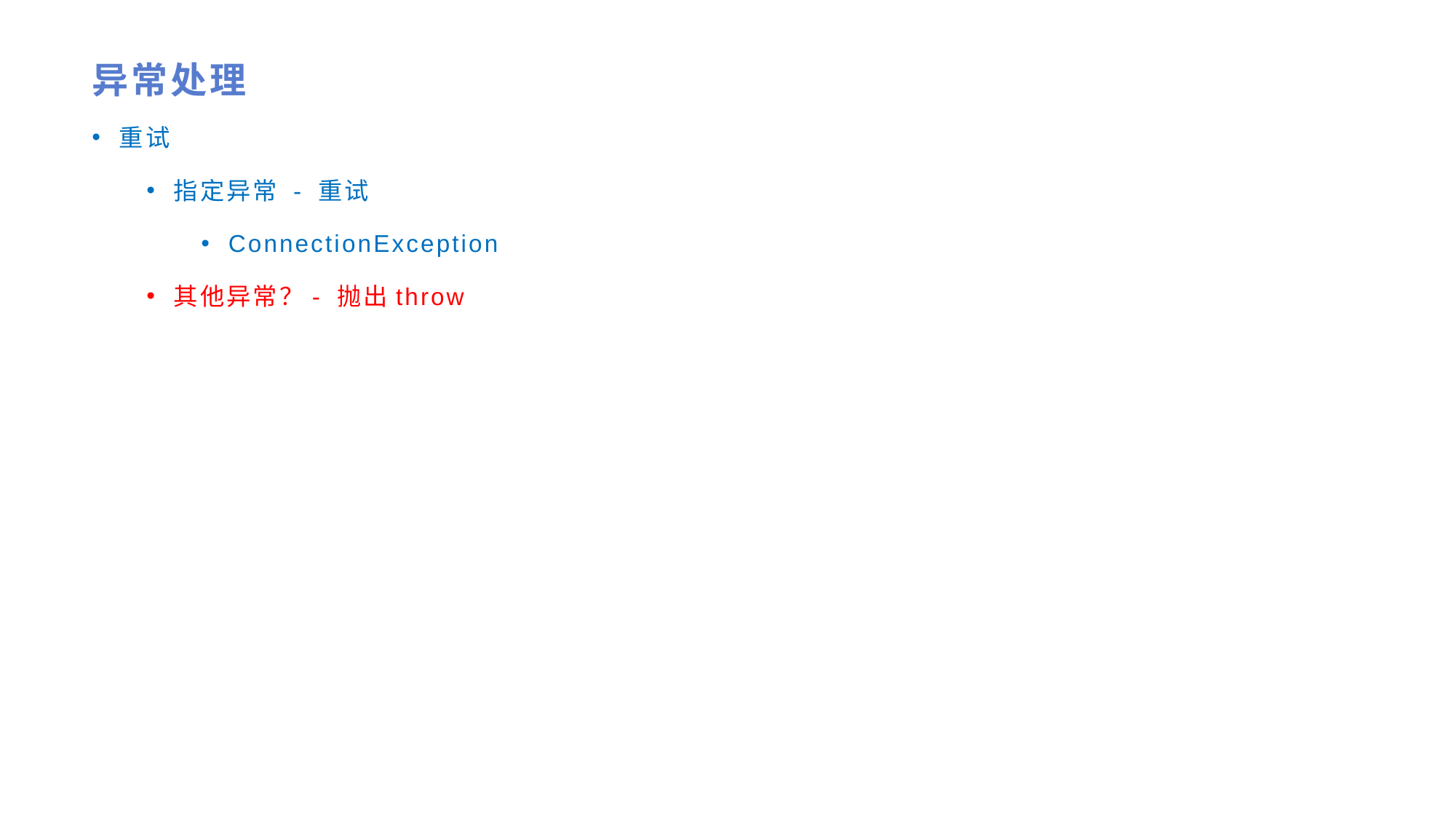

# 异常处理
重试
指定异常 - 重试
ConnectionException
其他异常？- 抛出throw